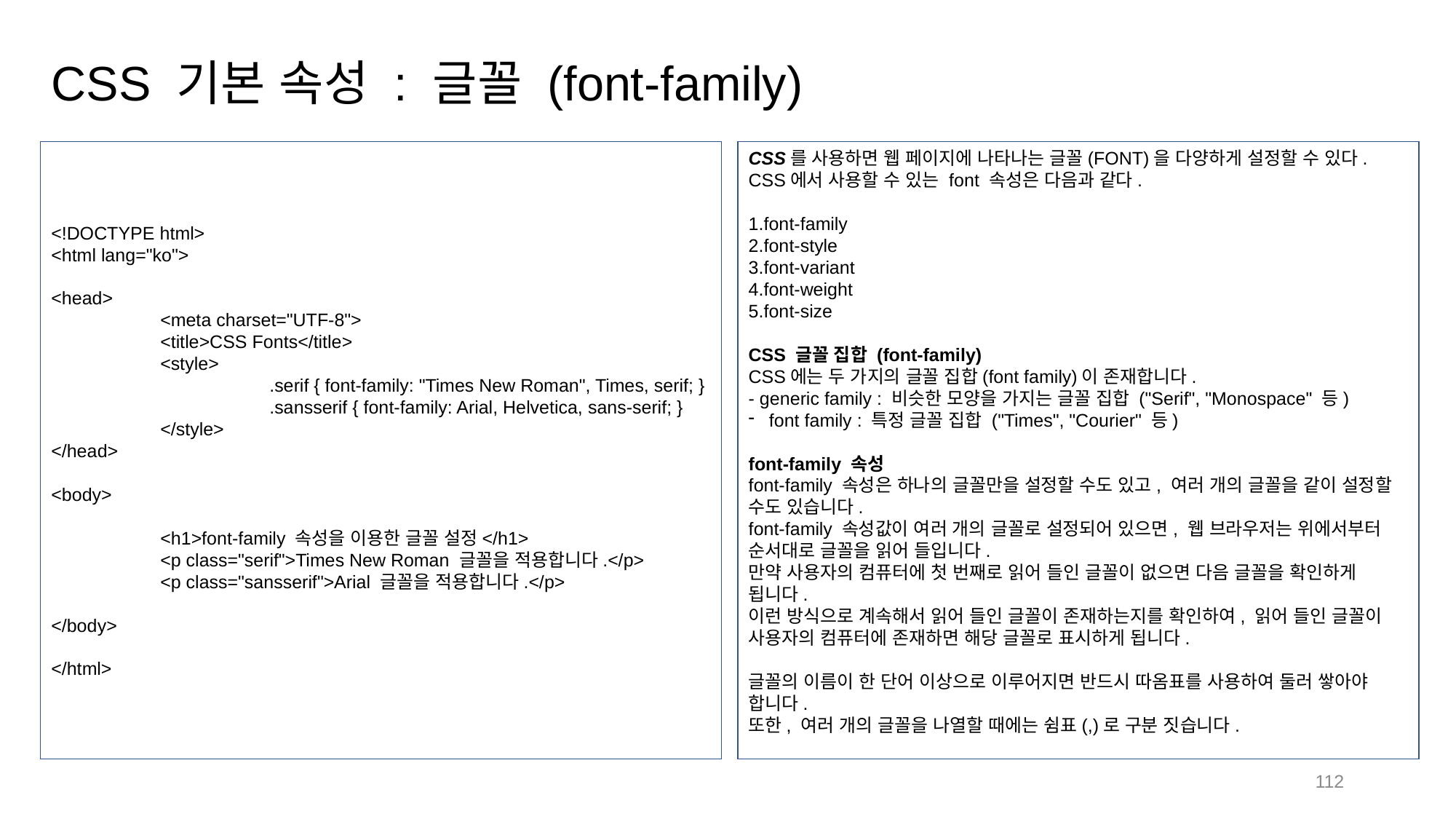

# CSS 기본 속성 : 글꼴 (font-family)
<!DOCTYPE html>
<html lang="ko">

<head>
	<meta charset="UTF-8">
	<title>CSS Fonts</title>
	<style>
		.serif { font-family: "Times New Roman", Times, serif; }
		.sansserif { font-family: Arial, Helvetica, sans-serif; }
	</style>
</head>

<body>

	<h1>font-family 속성을 이용한 글꼴 설정</h1>
	<p class="serif">Times New Roman 글꼴을 적용합니다.</p>
	<p class="sansserif">Arial 글꼴을 적용합니다.</p>

</body>

</html>
CSS를 사용하면 웹 페이지에 나타나는 글꼴(Font)을 다양하게 설정할 수 있다.
CSS에서 사용할 수 있는 font 속성은 다음과 같다.

1.font-family
2.font-style
3.font-variant
4.font-weight
5.font-size

CSS 글꼴 집합 (font-family)
CSS에는 두 가지의 글꼴 집합(font family)이 존재합니다.
- generic family : 비슷한 모양을 가지는 글꼴 집합 ("Serif", "Monospace" 등)
font family : 특정 글꼴 집합 ("Times", "Courier" 등)

font-family 속성
font-family 속성은 하나의 글꼴만을 설정할 수도 있고, 여러 개의 글꼴을 같이 설정할 수도 있습니다.
font-family 속성값이 여러 개의 글꼴로 설정되어 있으면, 웹 브라우저는 위에서부터 순서대로 글꼴을 읽어 들입니다.
만약 사용자의 컴퓨터에 첫 번째로 읽어 들인 글꼴이 없으면 다음 글꼴을 확인하게 됩니다.
이런 방식으로 계속해서 읽어 들인 글꼴이 존재하는지를 확인하여, 읽어 들인 글꼴이 사용자의 컴퓨터에 존재하면 해당 글꼴로 표시하게 됩니다.

글꼴의 이름이 한 단어 이상으로 이루어지면 반드시 따옴표를 사용하여 둘러 쌓아야 합니다.
또한, 여러 개의 글꼴을 나열할 때에는 쉼표(,)로 구분 짓습니다.

112